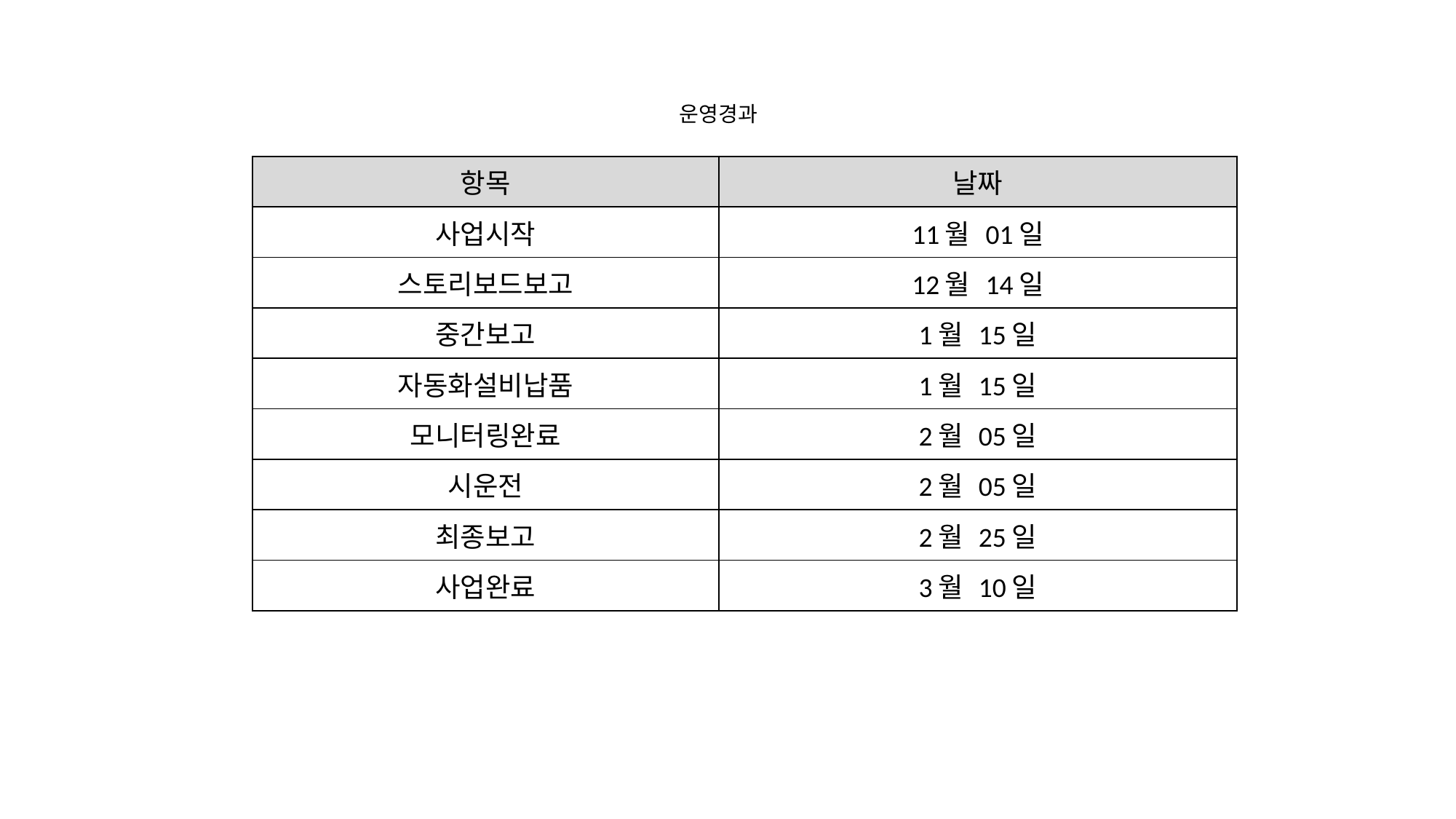

운영경과
| 항목 | 날짜 |
| --- | --- |
| 사업시작 | 11월 01일 |
| 스토리보드보고 | 12월 14일 |
| 중간보고 | 1월 15일 |
| 자동화설비납품 | 1월 15일 |
| 모니터링완료 | 2월 05일 |
| 시운전 | 2월 05일 |
| 최종보고 | 2월 25일 |
| 사업완료 | 3월 10일 |